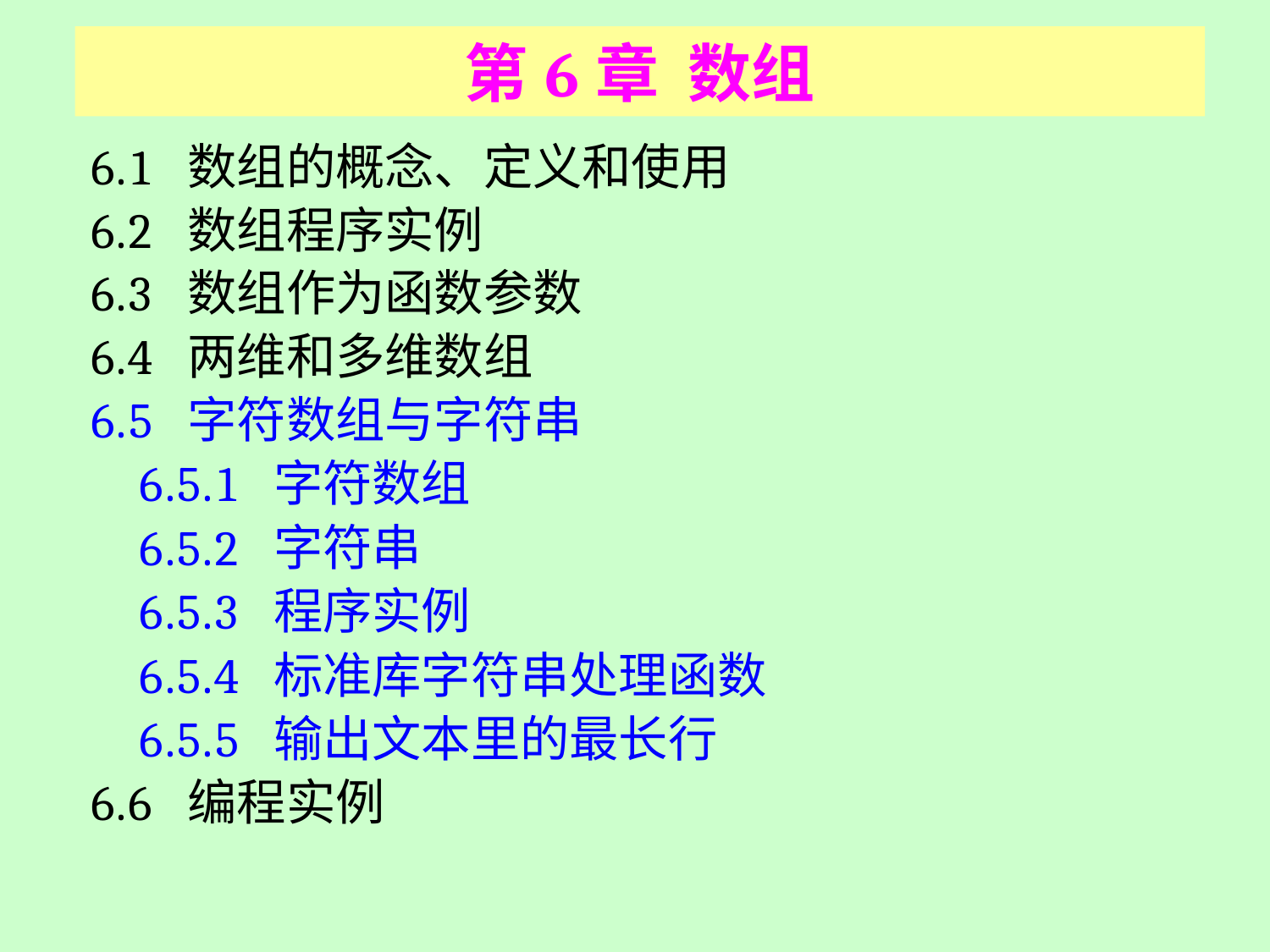

# 第6章  数组
6.1  数组的概念、定义和使用
6.2  数组程序实例
6.3  数组作为函数参数
6.4  两维和多维数组
6.5  字符数组与字符串
	6.5.1  字符数组
	6.5.2  字符串
	6.5.3  程序实例
	6.5.4  标准库字符串处理函数
	6.5.5  输出文本里的最长行
6.6  编程实例
69